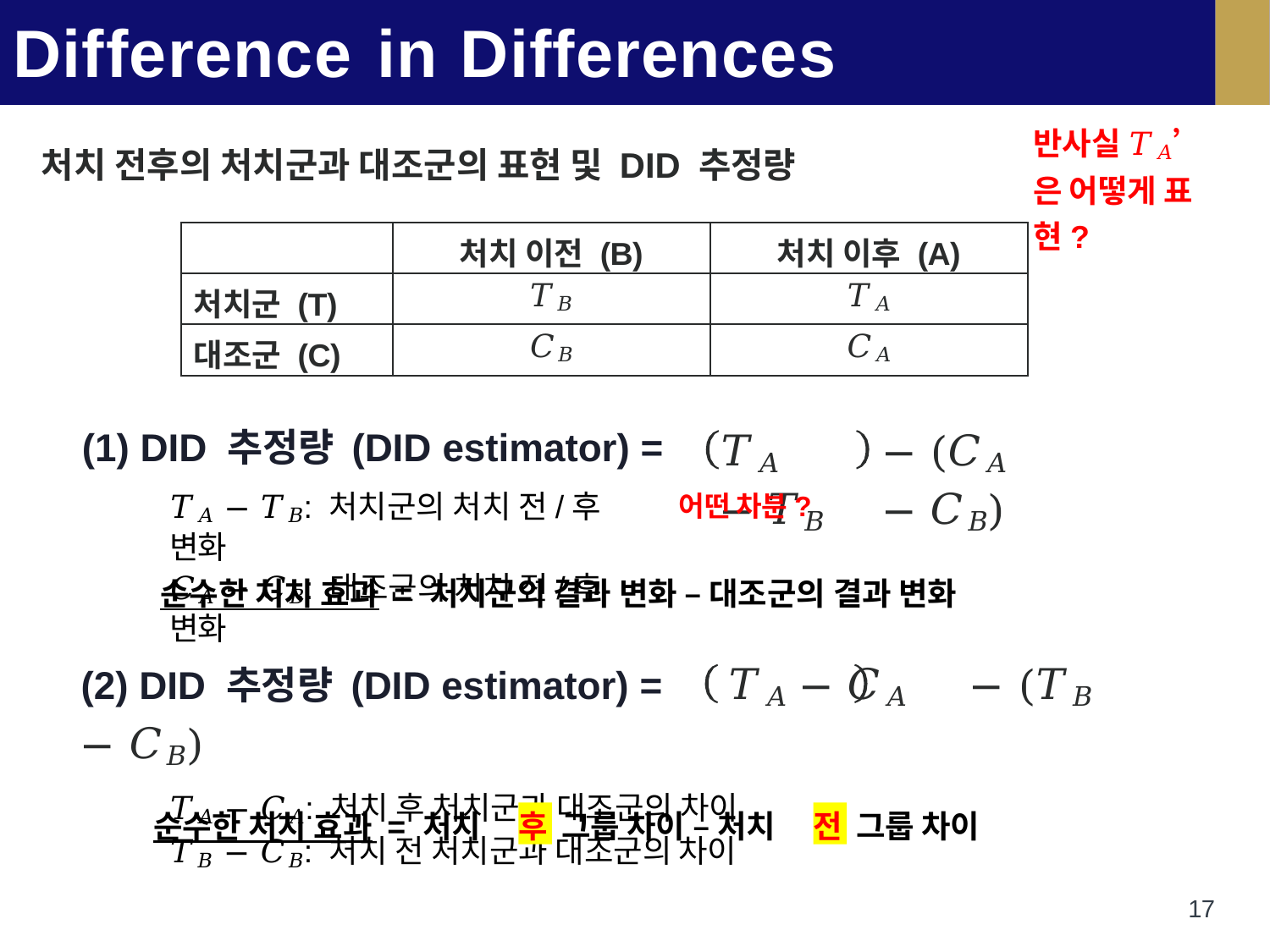

# Difference in Differences
반사실 𝑇𝐴’ 은 어떻게 표현?
처치 전후의 처치군과 대조군의 표현 및 DID 추정량
|  | 처치 이전 (B) | 처치 이후 (A) |
| --- | --- | --- |
| 처치군 (T) | 𝑇𝐵 | 𝑇𝐴 |
| 대조군 (C) | 𝐶𝐵 | 𝐶𝐴 |
𝑇𝐴 − 𝑇𝐵
− (𝐶𝐴 − 𝐶𝐵)
(1) DID 추정량 (DID estimator) =

𝑇𝐴 − 𝑇𝐵: 처치군의 처치 전/후 변화
𝐶𝐴 − 𝐶𝐵: 대조군의 처치 전/후 변화
어떤 차분?
순수한 처치 효과 = 처치군의 결과 변화 – 대조군의 결과 변화
(2) DID 추정량 (DID estimator) =	𝑇𝐴 − 𝐶𝐴	− (𝑇𝐵 − 𝐶𝐵)
𝑇𝐴 − 𝐶𝐴: 처치 후 처치군과 대조군의 차이
𝑇𝐵 − 𝐶𝐵: 처치 전 처치군과 대조군의 차이

후
전
순수한 처치 효과 = 처치
그룹 차이 – 처치
그룹 차이
17